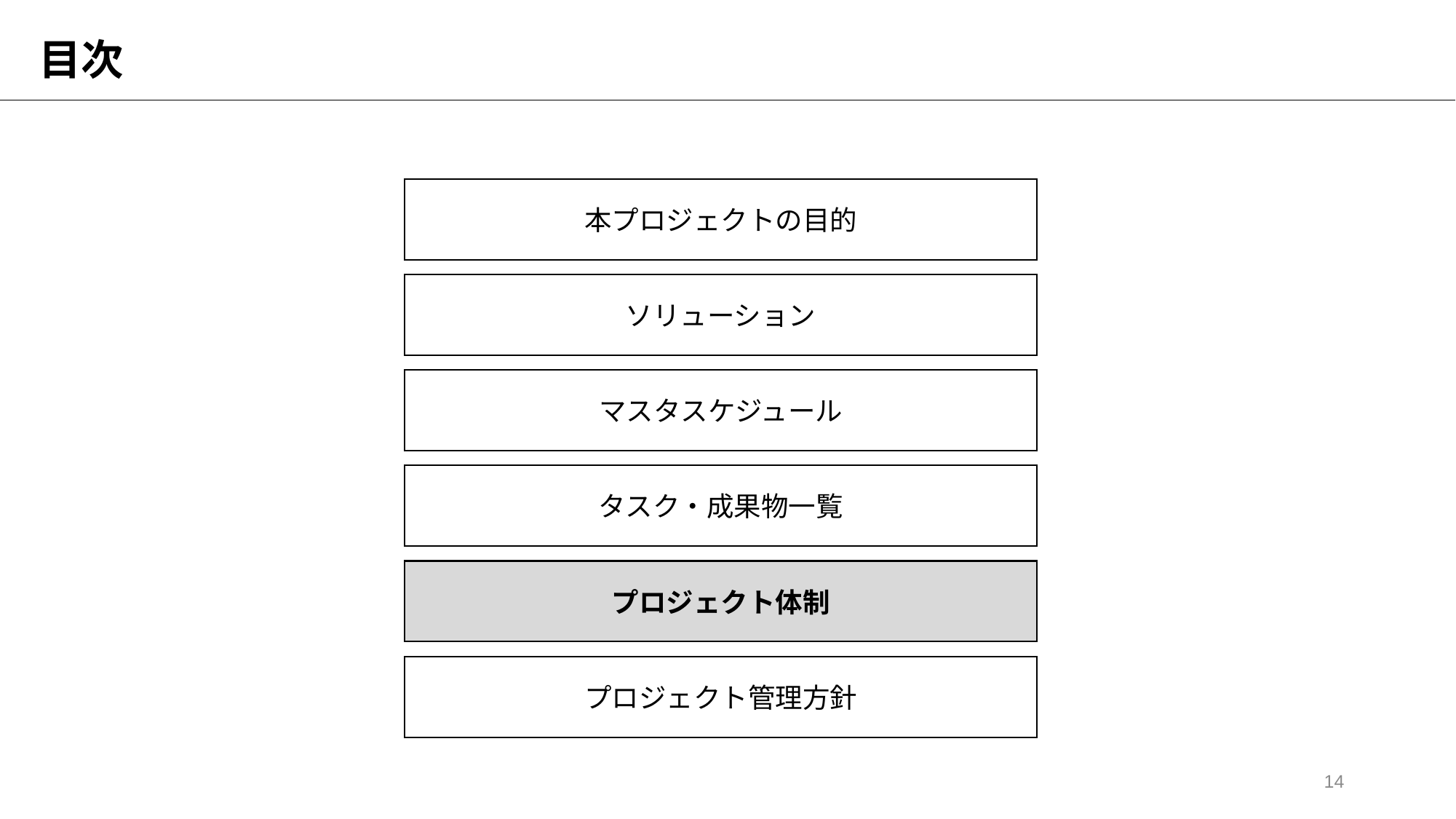

# 目次
本プロジェクトの目的
ソリューション
マスタスケジュール
タスク・成果物一覧
プロジェクト体制
プロジェクト管理方針
14